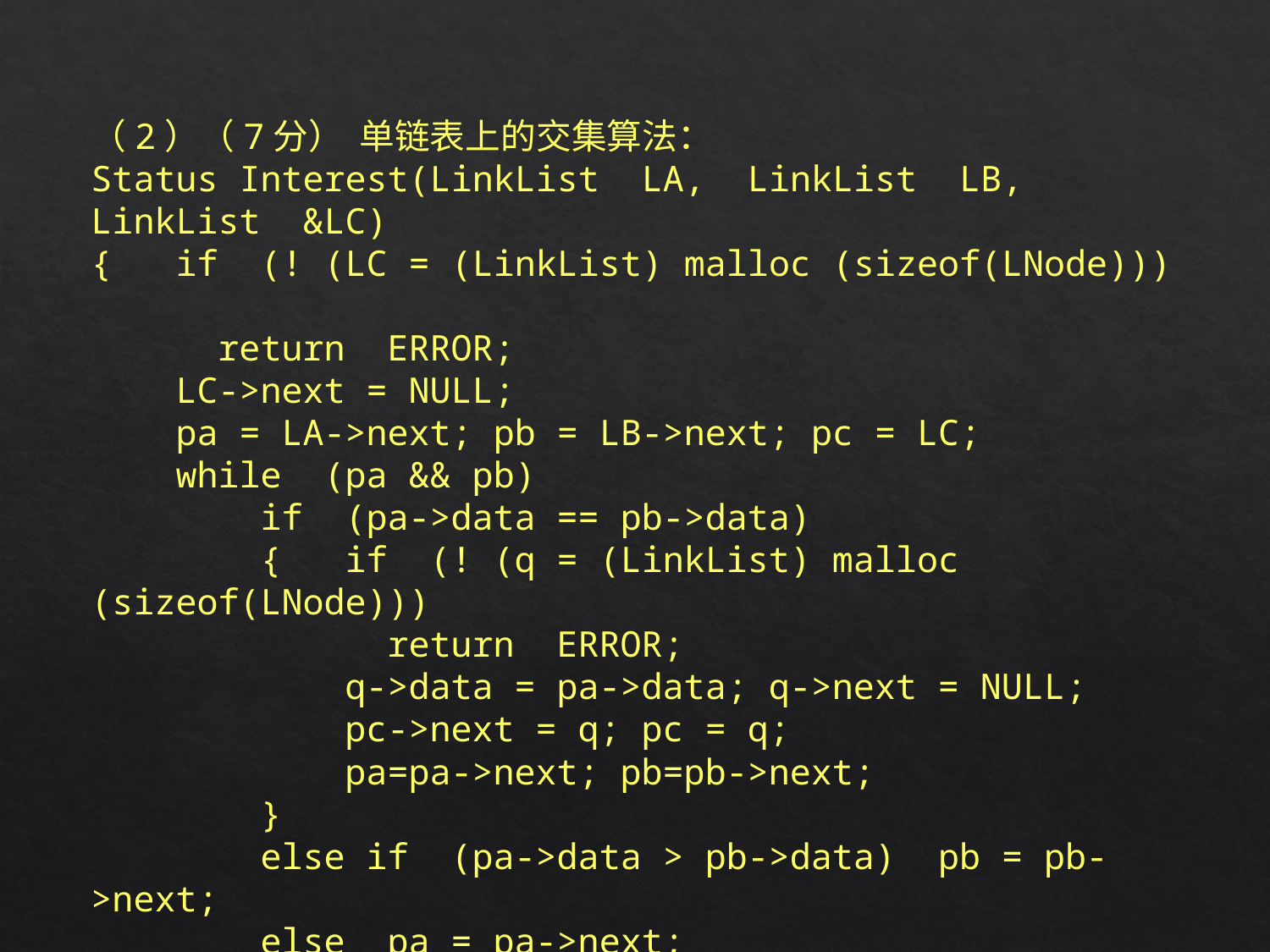

#
（2）（7分）  单链表上的交集算法：
Status Interest(LinkList  LA,  LinkList  LB,  LinkList  &LC)
{   if  (! (LC = (LinkList) malloc (sizeof(LNode)))
	return  ERROR;
    LC->next = NULL;
    pa = LA->next; pb = LB->next; pc = LC;
    while  (pa && pb)
        if  (pa->data == pb->data)
        {   if  (! (q = (LinkList) malloc (sizeof(LNode)))
		  return  ERROR;
            q->data = pa->data; q->next = NULL;
            pc->next = q; pc = q;
            pa=pa->next; pb=pb->next;
        }
        else if  (pa->data > pb->data)  pb = pb->next;
        else  pa = pa->next;
    return OK;
}